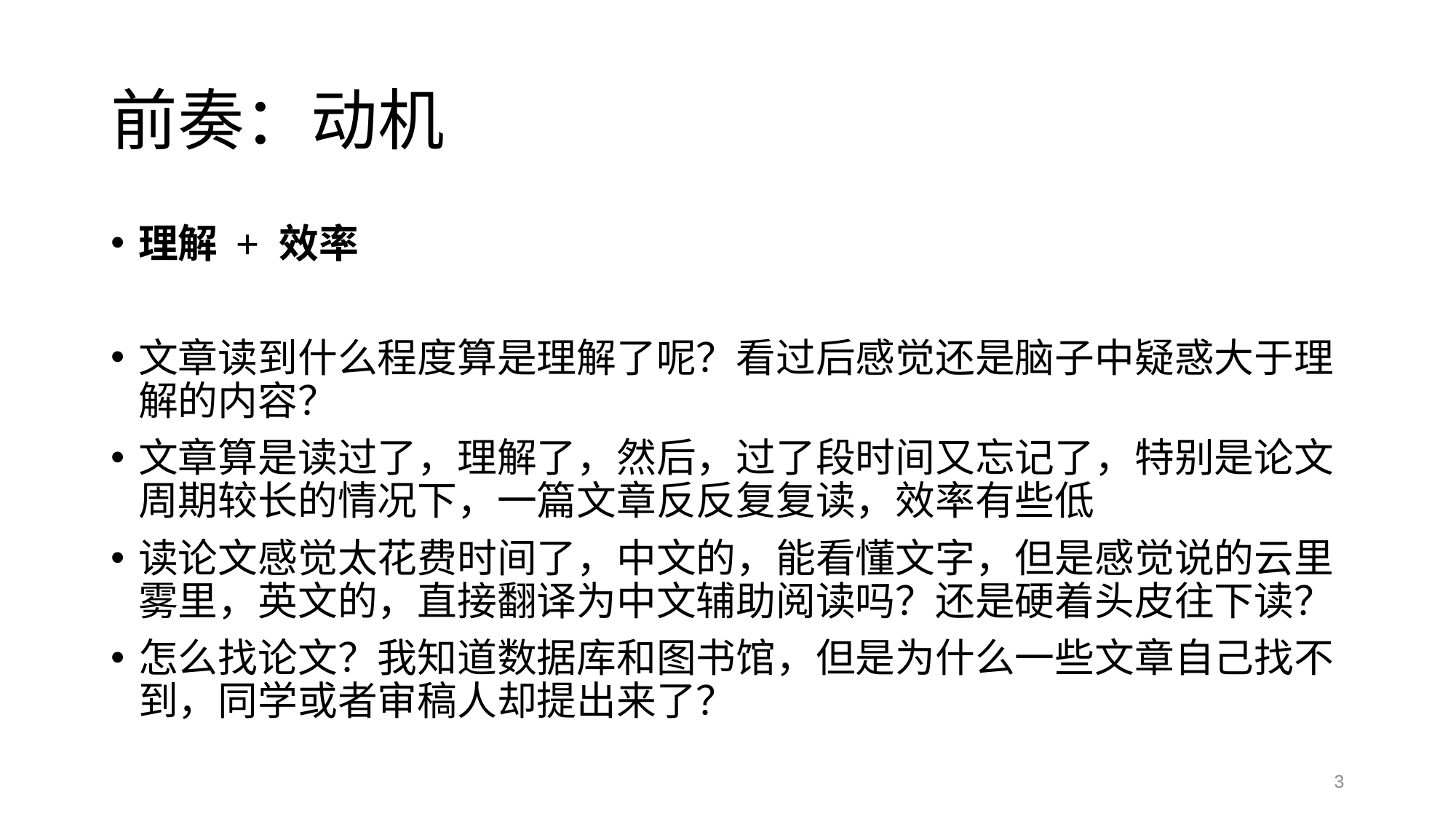

# 前奏：动机
理解 + 效率

文章读到什么程度算是理解了呢？看过后感觉还是脑子中疑惑大于理解的内容？
文章算是读过了，理解了，然后，过了段时间又忘记了，特别是论文周期较长的情况下，一篇文章反反复复读，效率有些低
读论文感觉太花费时间了，中文的，能看懂文字，但是感觉说的云里雾里，英文的，直接翻译为中文辅助阅读吗？还是硬着头皮往下读？
怎么找论文？我知道数据库和图书馆，但是为什么一些文章自己找不到，同学或者审稿人却提出来了？
3